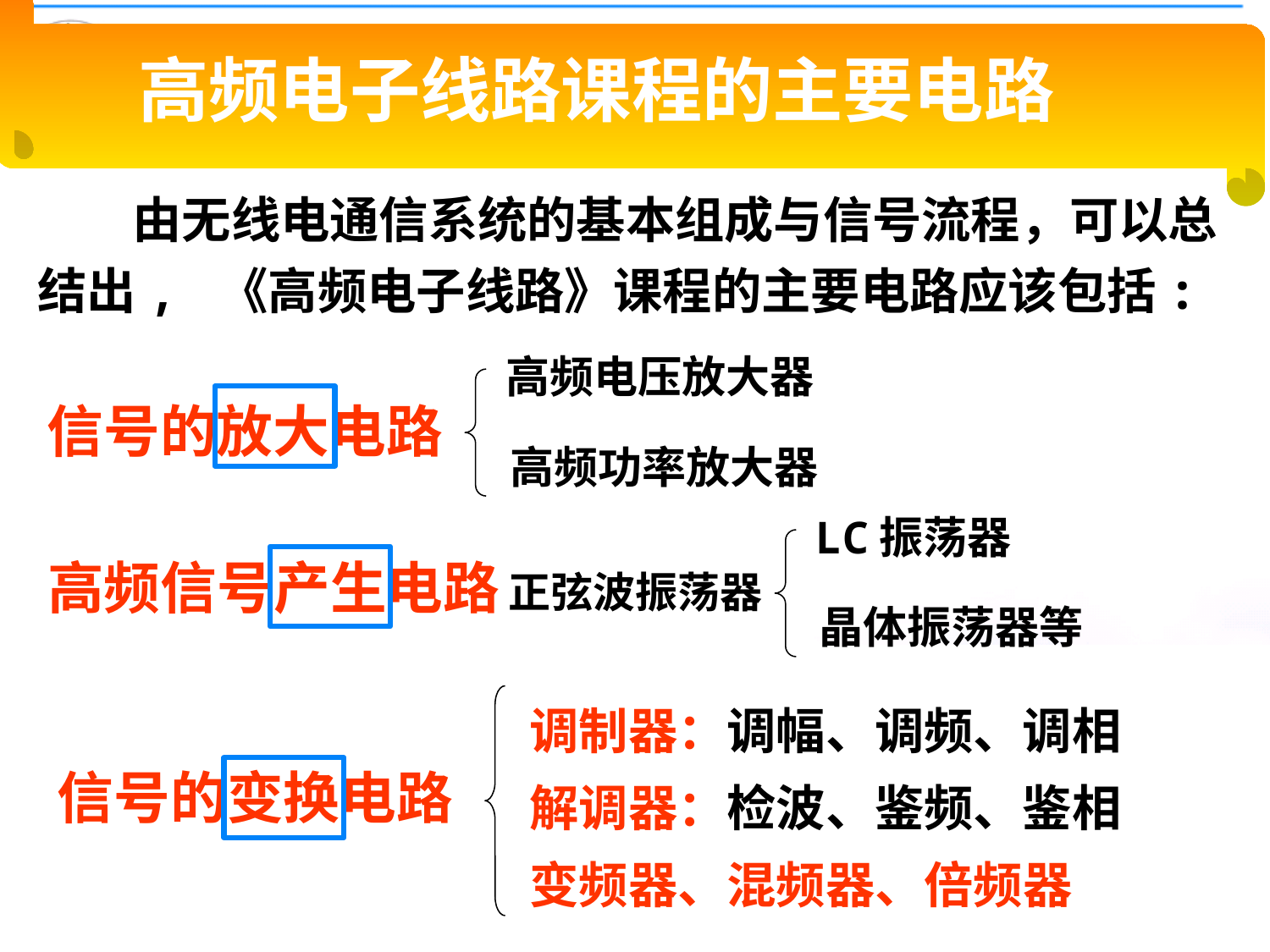

高频电子线路课程的主要电路
　　　由无线电通信系统的基本组成与信号流程，可以总结出, 《高频电子线路》课程的主要电路应该包括:
高频电压放大器

高频功率放大器

信号的放大电路
LC振荡器

晶体振荡器等
高频信号产生电路

正弦波振荡器

调制器：调幅、调频、调相
解调器：检波、鉴频、鉴相
变频器、混频器、倍频器

信号的变换电路